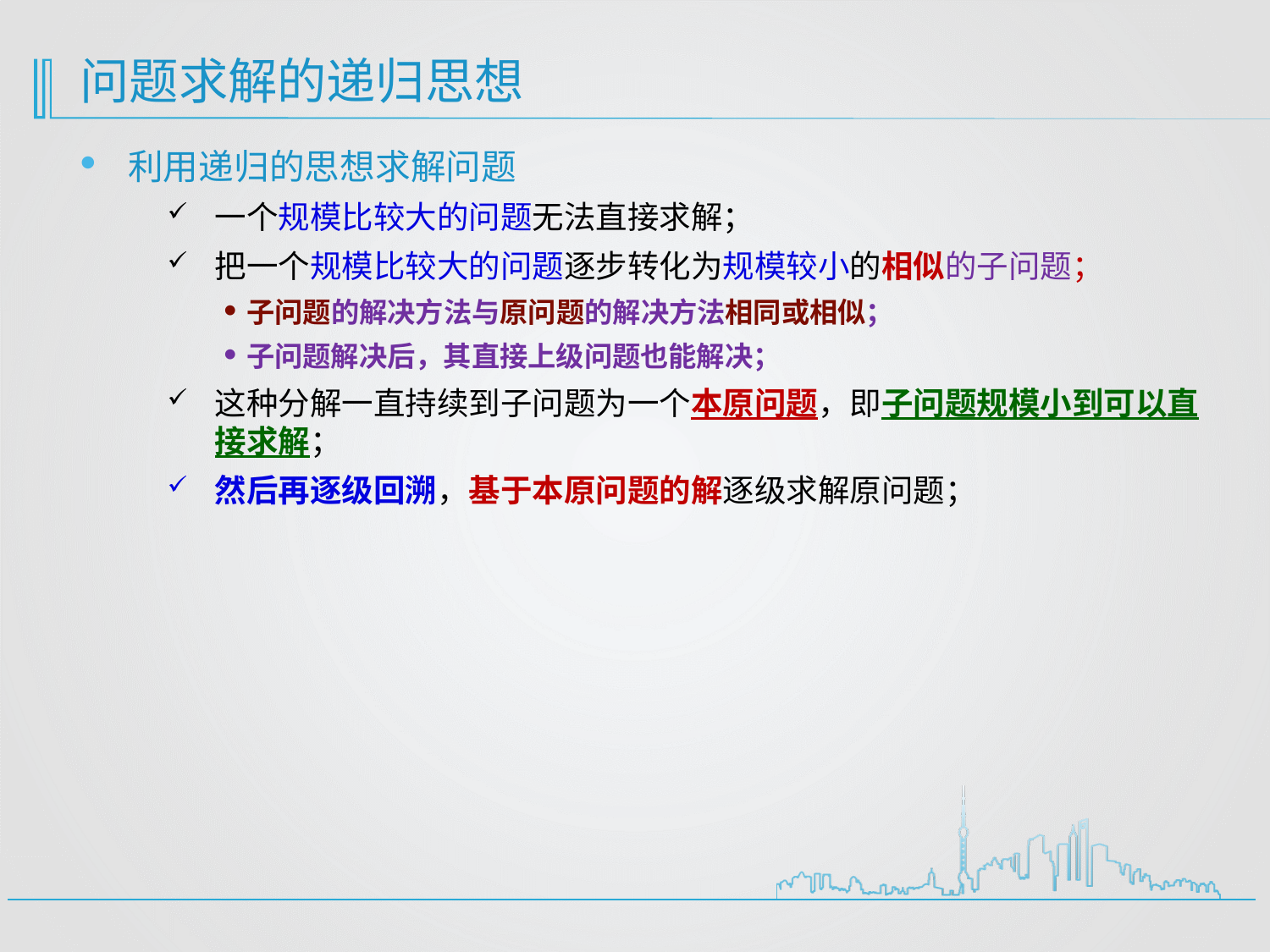

# 问题求解的递归思想
利用递归的思想求解问题
一个规模比较大的问题无法直接求解；
把一个规模比较大的问题逐步转化为规模较小的相似的子问题；
子问题的解决方法与原问题的解决方法相同或相似；
子问题解决后，其直接上级问题也能解决；
这种分解一直持续到子问题为一个本原问题，即子问题规模小到可以直接求解；
然后再逐级回溯，基于本原问题的解逐级求解原问题；